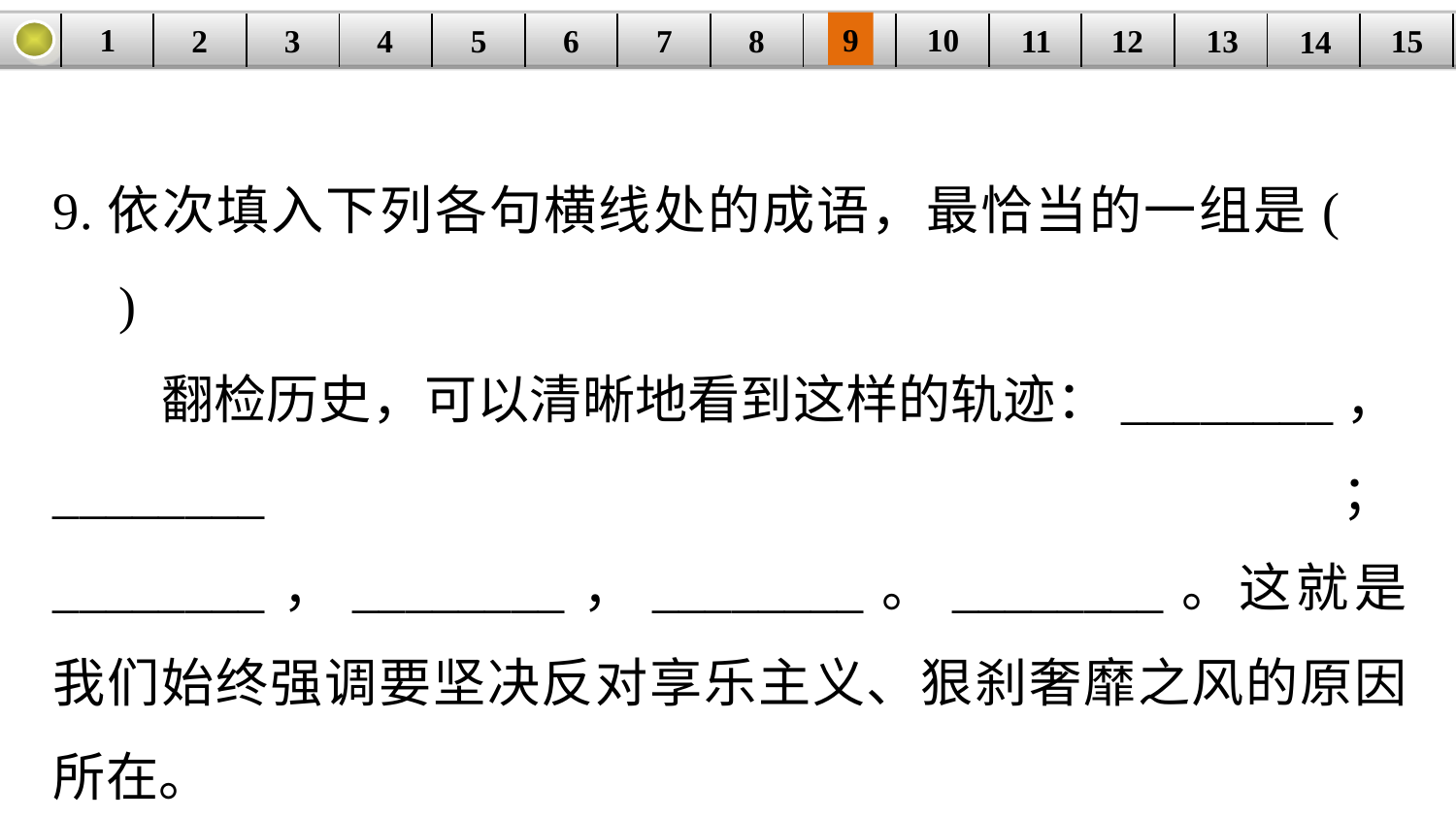

9
10
1
3
4
5
6
8
11
2
12
15
|  |  |  |  |  |  |  |  |  |  |  |  |  |  |  |
| --- | --- | --- | --- | --- | --- | --- | --- | --- | --- | --- | --- | --- | --- | --- |
7
13
14

9.依次填入下列各句横线处的成语，最恰当的一组是(　　)
        翻检历史，可以清晰地看到这样的轨迹：________，________；________，________，________。________。这就是我们始终强调要坚决反对享乐主义、狠刹奢靡之风的原因所在。